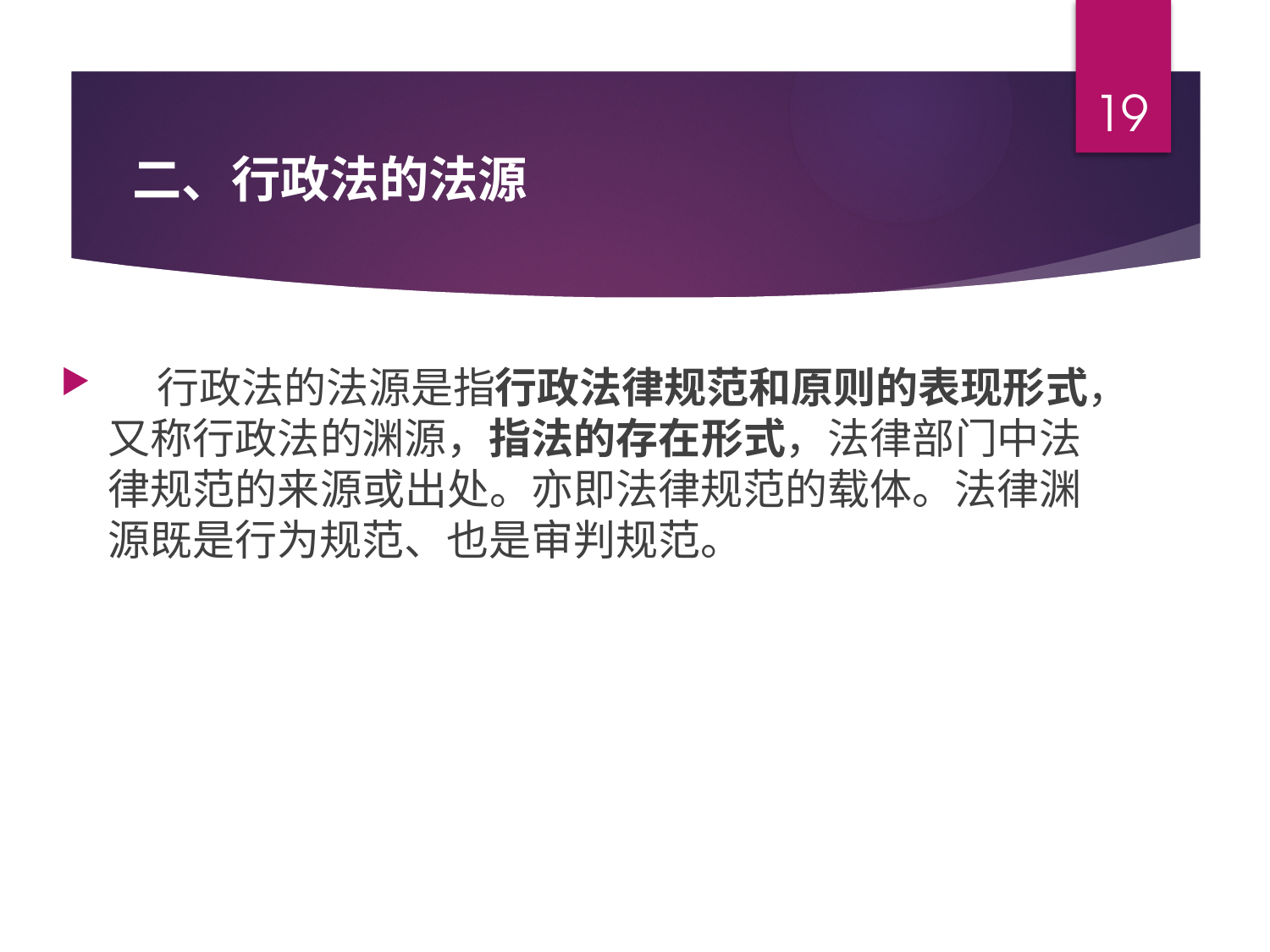

19
# 二、行政法的法源
    行政法的法源是指行政法律规范和原则的表现形式，又称行政法的渊源，指法的存在形式，法律部门中法律规范的来源或出处。亦即法律规范的载体。法律渊源既是行为规范、也是审判规范。